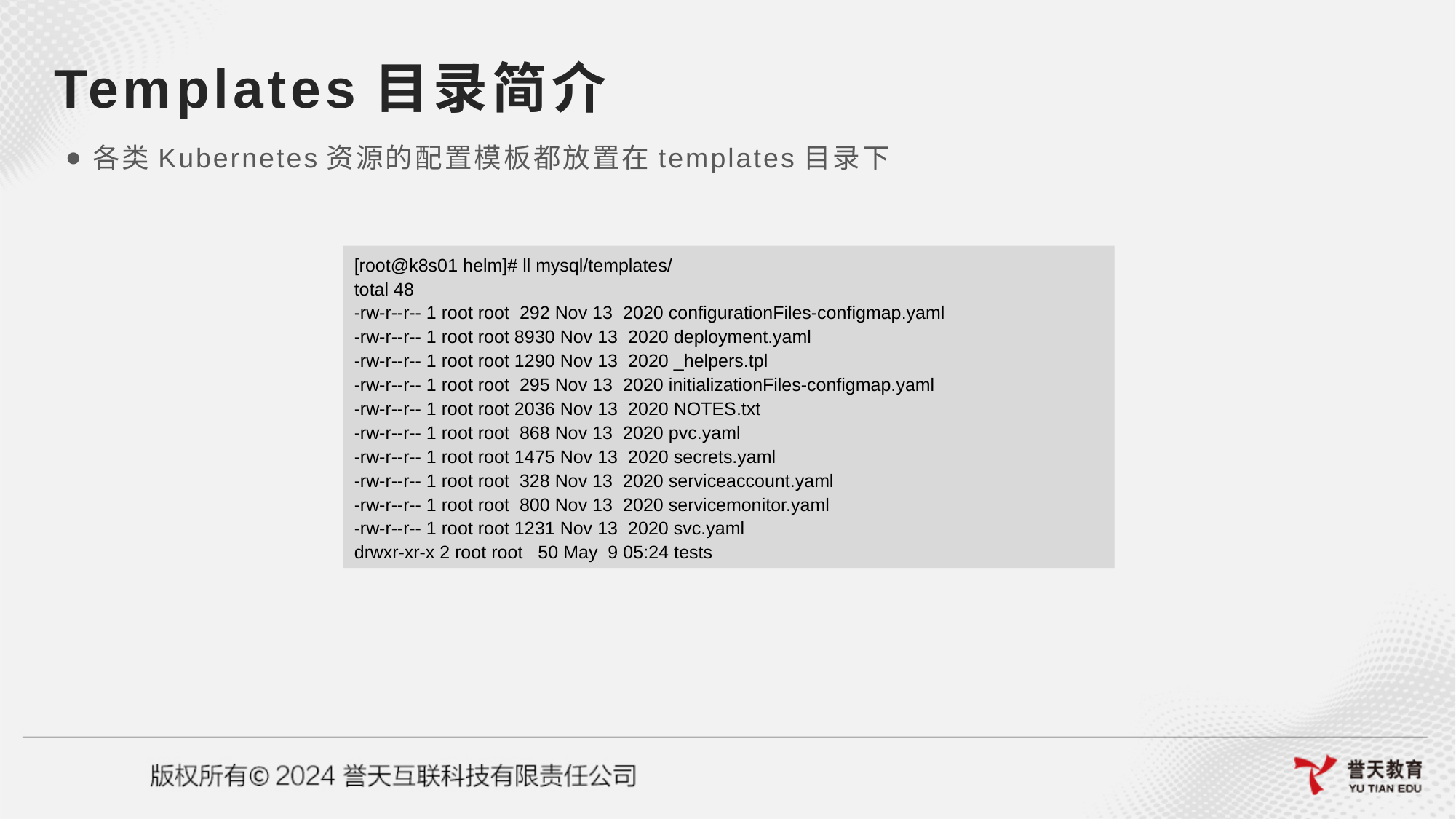

# Templates目录简介
各类Kubernetes资源的配置模板都放置在templates目录下
[root@k8s01 helm]# ll mysql/templates/
total 48
-rw-r--r-- 1 root root  292 Nov 13  2020 configurationFiles-configmap.yaml
-rw-r--r-- 1 root root 8930 Nov 13  2020 deployment.yaml
-rw-r--r-- 1 root root 1290 Nov 13  2020 _helpers.tpl
-rw-r--r-- 1 root root  295 Nov 13  2020 initializationFiles-configmap.yaml
-rw-r--r-- 1 root root 2036 Nov 13  2020 NOTES.txt
-rw-r--r-- 1 root root  868 Nov 13  2020 pvc.yaml
-rw-r--r-- 1 root root 1475 Nov 13  2020 secrets.yaml
-rw-r--r-- 1 root root  328 Nov 13  2020 serviceaccount.yaml
-rw-r--r-- 1 root root  800 Nov 13  2020 servicemonitor.yaml
-rw-r--r-- 1 root root 1231 Nov 13  2020 svc.yaml
drwxr-xr-x 2 root root   50 May  9 05:24 tests